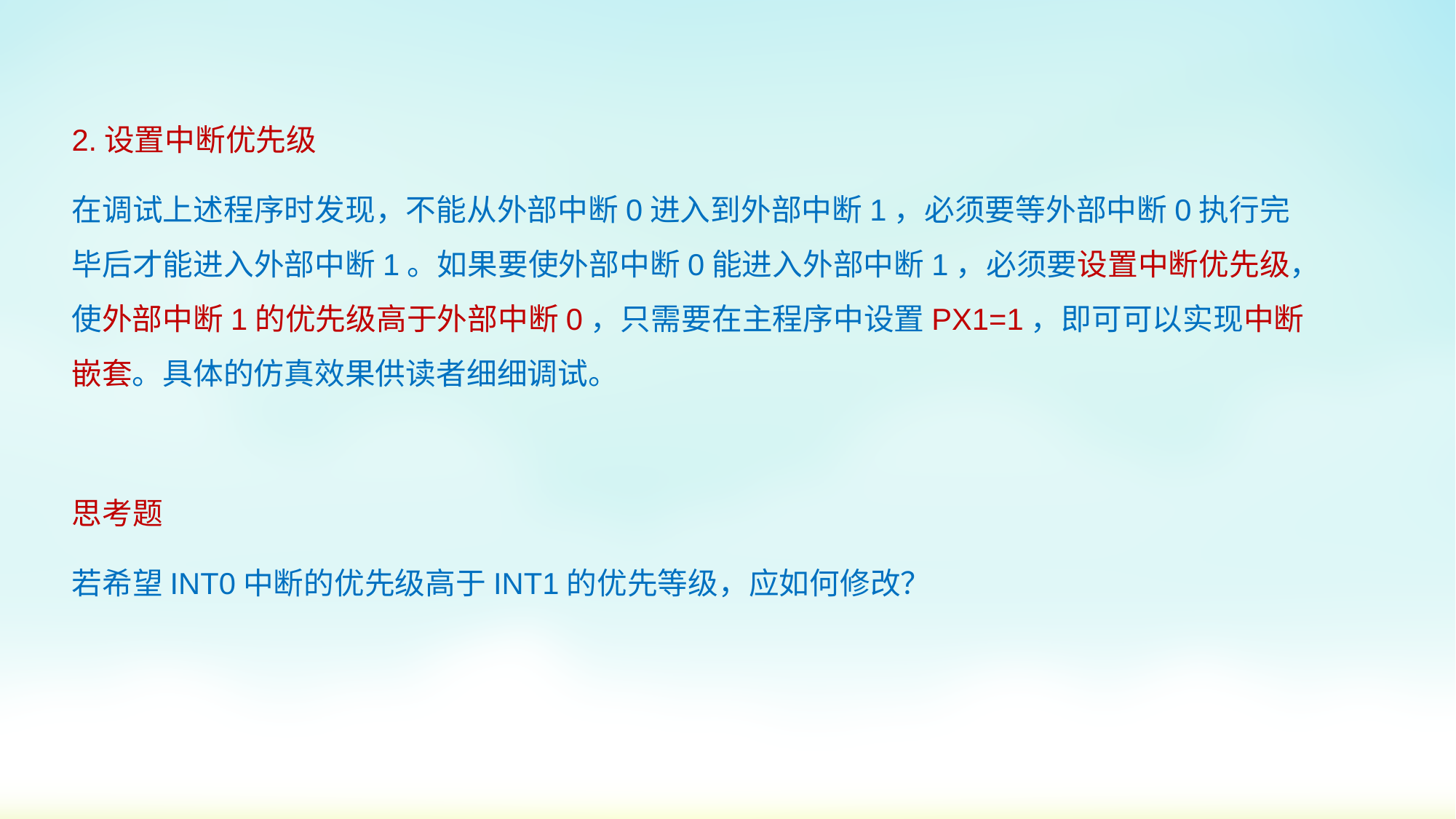

2.设置中断优先级
在调试上述程序时发现，不能从外部中断0进入到外部中断1，必须要等外部中断0执行完毕后才能进入外部中断1。如果要使外部中断0能进入外部中断1，必须要设置中断优先级，使外部中断1的优先级高于外部中断0，只需要在主程序中设置PX1=1，即可可以实现中断嵌套。具体的仿真效果供读者细细调试。

思考题
若希望INT0中断的优先级高于INT1的优先等级，应如何修改？